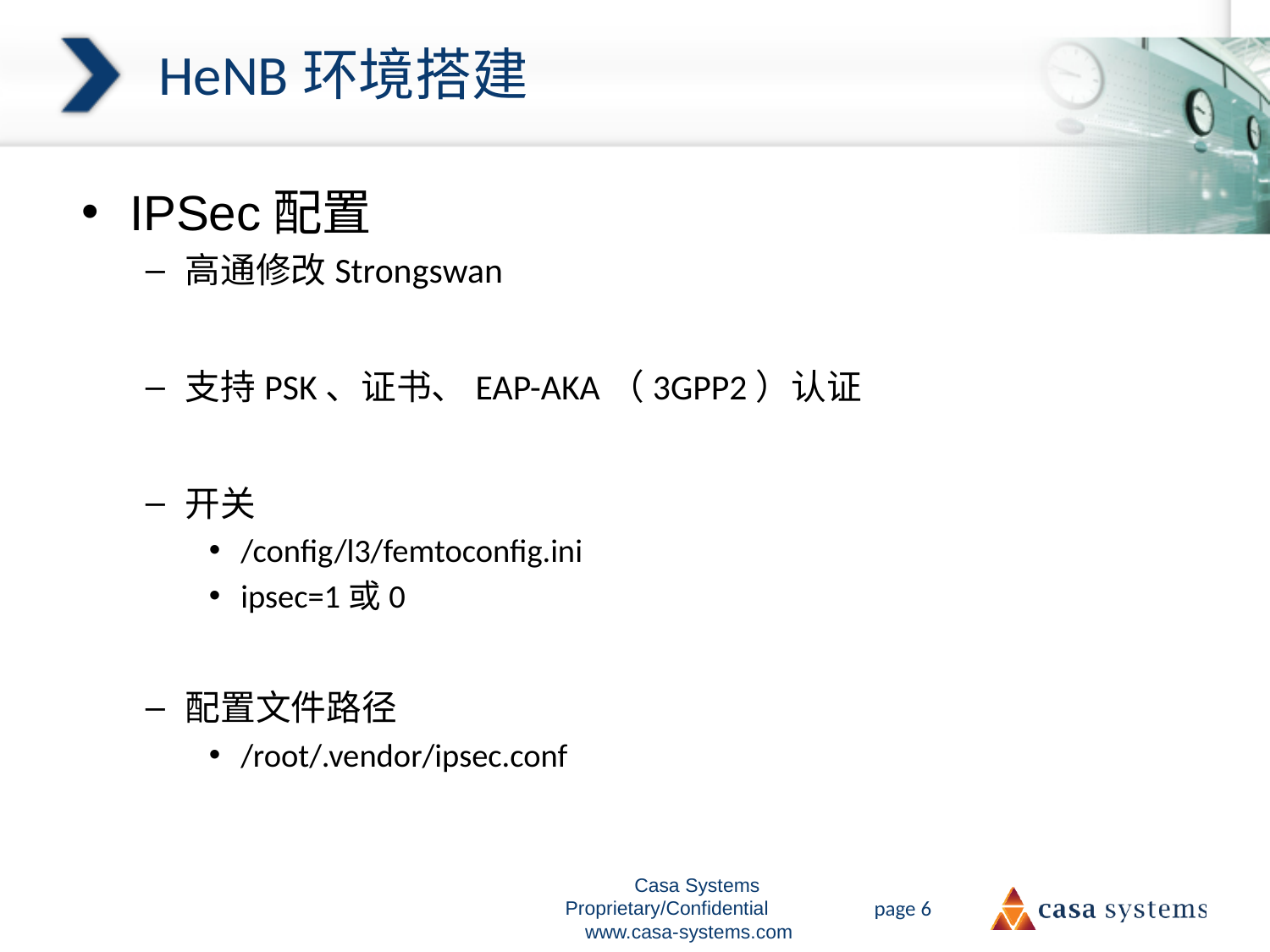

# HeNB环境搭建
IPSec配置
高通修改Strongswan

支持PSK、证书、EAP-AKA（3GPP2）认证

开关
/config/l3/femtoconfig.ini
ipsec=1或0

配置文件路径
/root/.vendor/ipsec.conf

Casa Systems Proprietary/Confidential            www.casa-systems.com
page 6